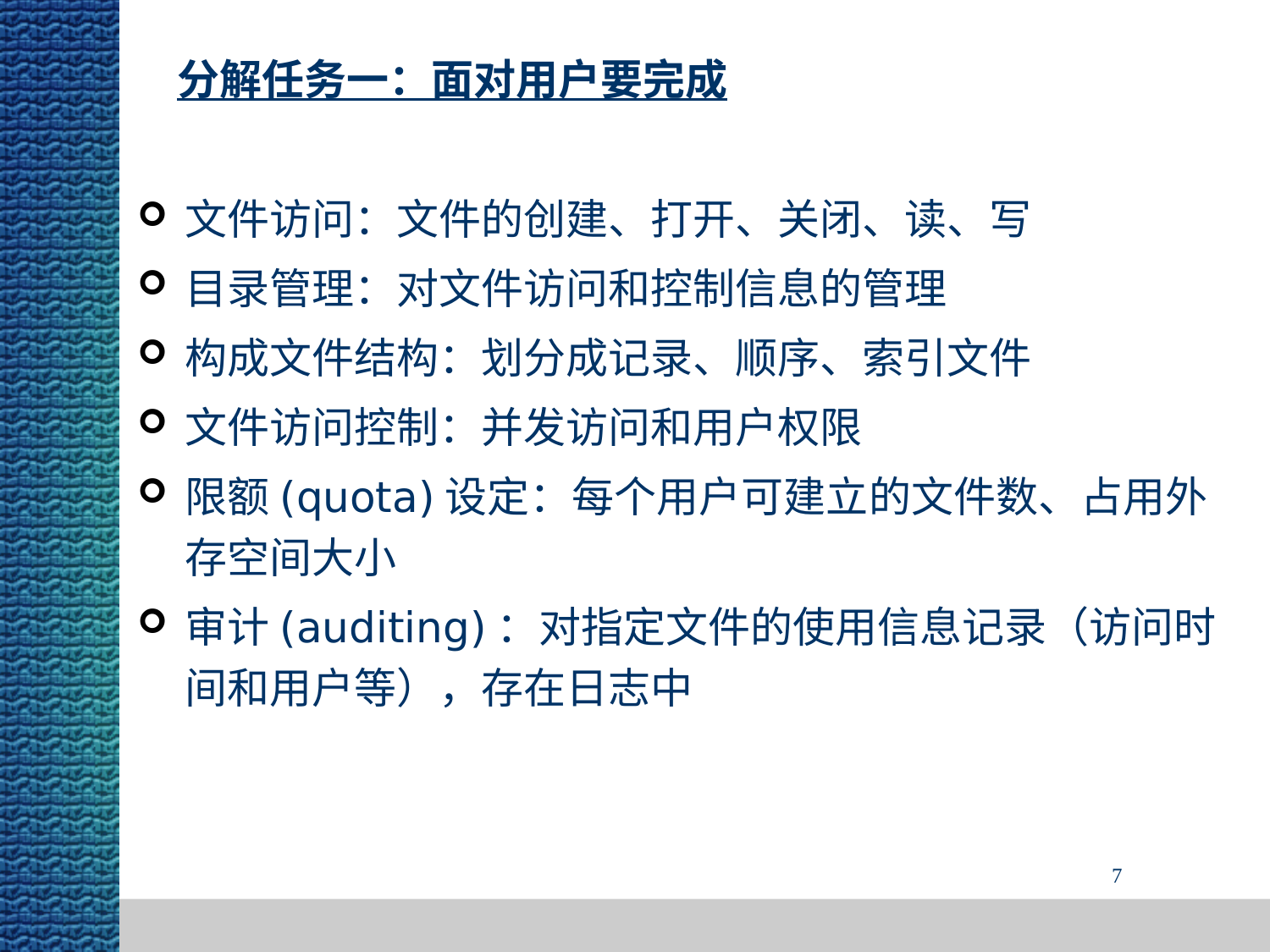

分解任务一：面对用户要完成
文件访问：文件的创建、打开、关闭、读、写
目录管理：对文件访问和控制信息的管理
构成文件结构：划分成记录、顺序、索引文件
文件访问控制：并发访问和用户权限
限额(quota)设定：每个用户可建立的文件数、占用外存空间大小
审计(auditing)：对指定文件的使用信息记录（访问时间和用户等），存在日志中
7